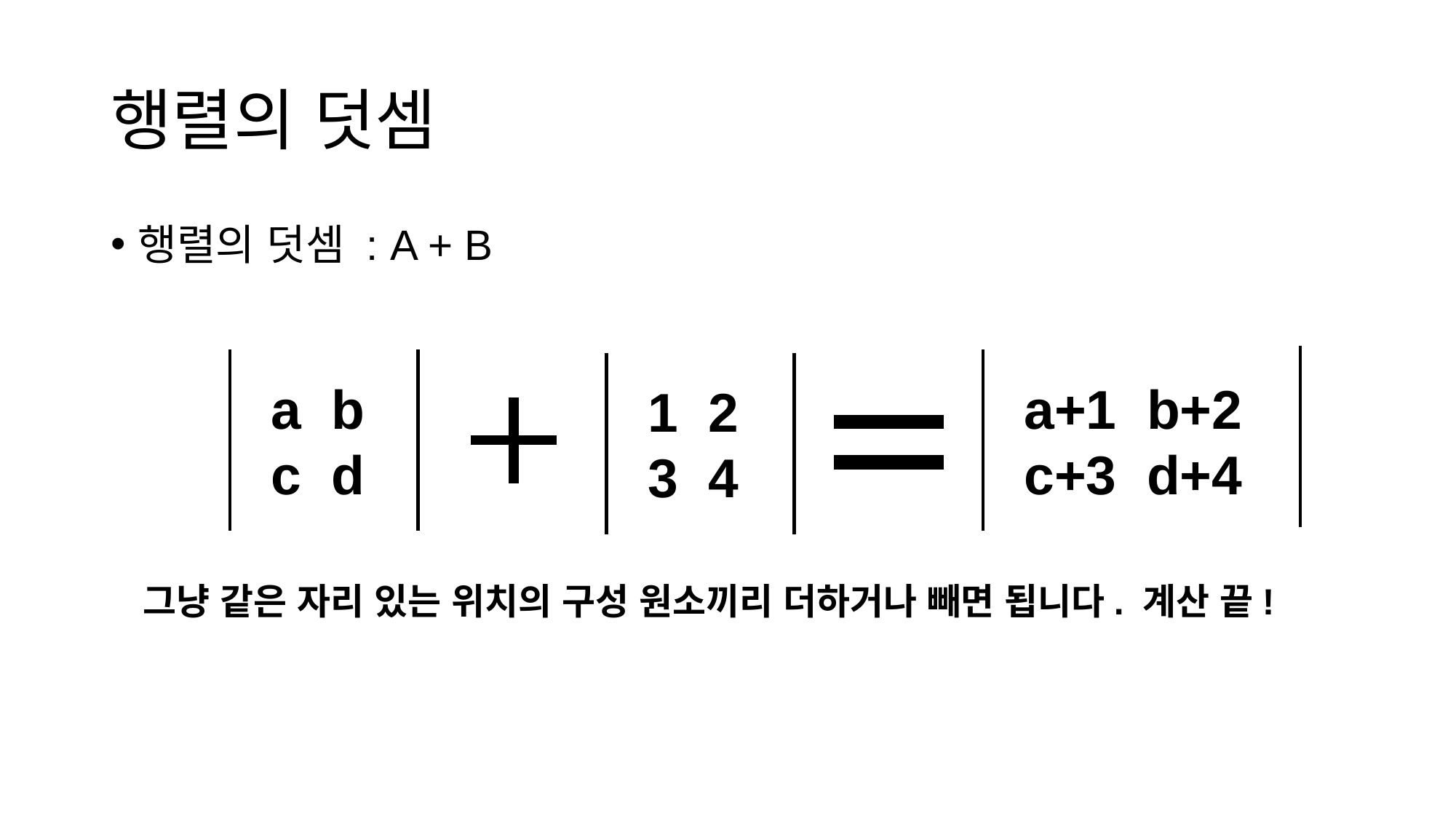

# 행렬의 덧셈
행렬의 덧셈 : A + B

a  b
c  d
a+1  b+2
c+3  d+4
1  2
3  4

그냥 같은 자리 있는 위치의 구성 원소끼리 더하거나 빼면 됩니다. 계산 끝!